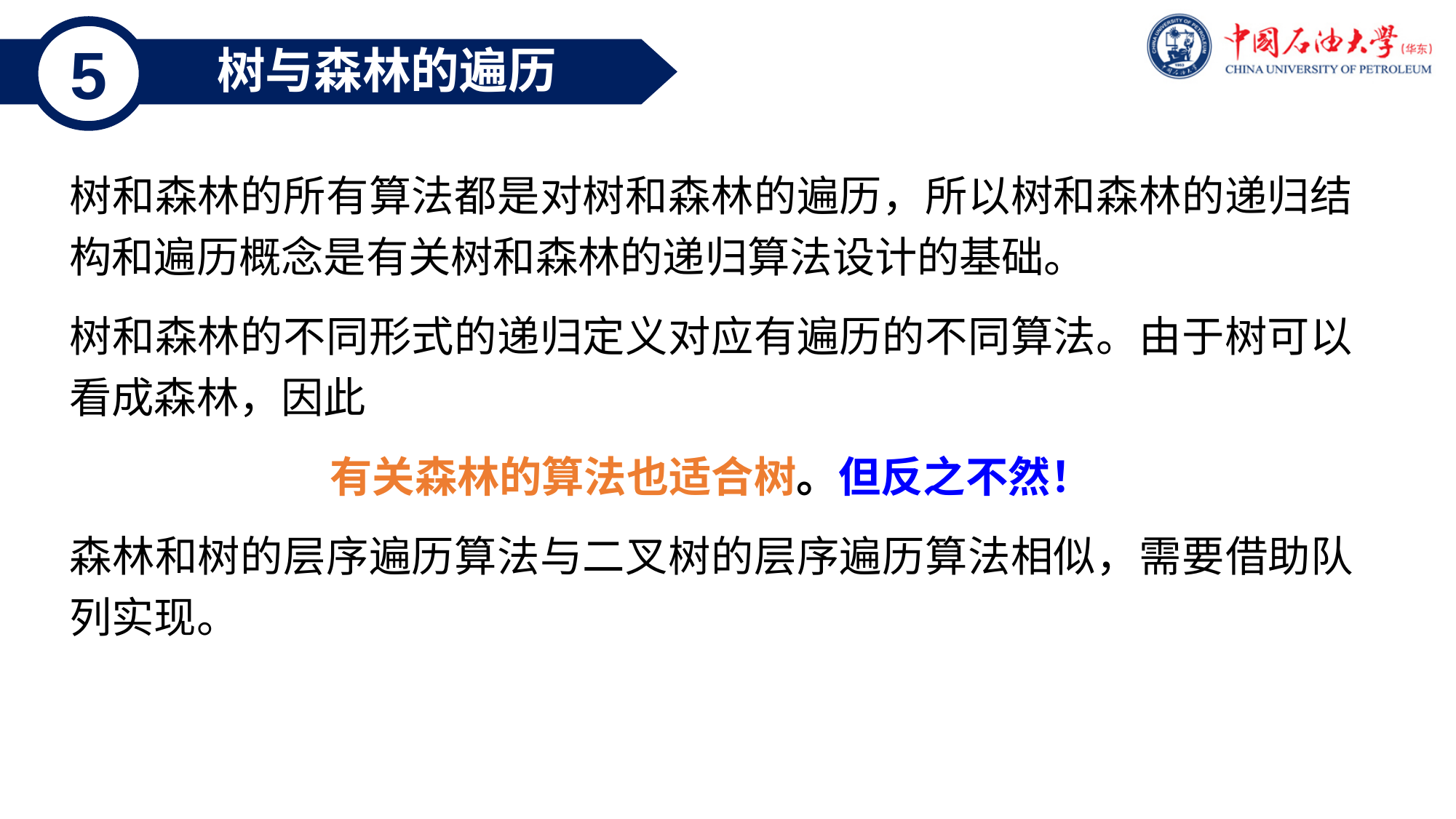

5
树与森林的遍历
树和森林的所有算法都是对树和森林的遍历，所以树和森林的递归结构和遍历概念是有关树和森林的递归算法设计的基础。
树和森林的不同形式的递归定义对应有遍历的不同算法。由于树可以看成森林，因此
有关森林的算法也适合树。但反之不然！
森林和树的层序遍历算法与二叉树的层序遍历算法相似，需要借助队列实现。